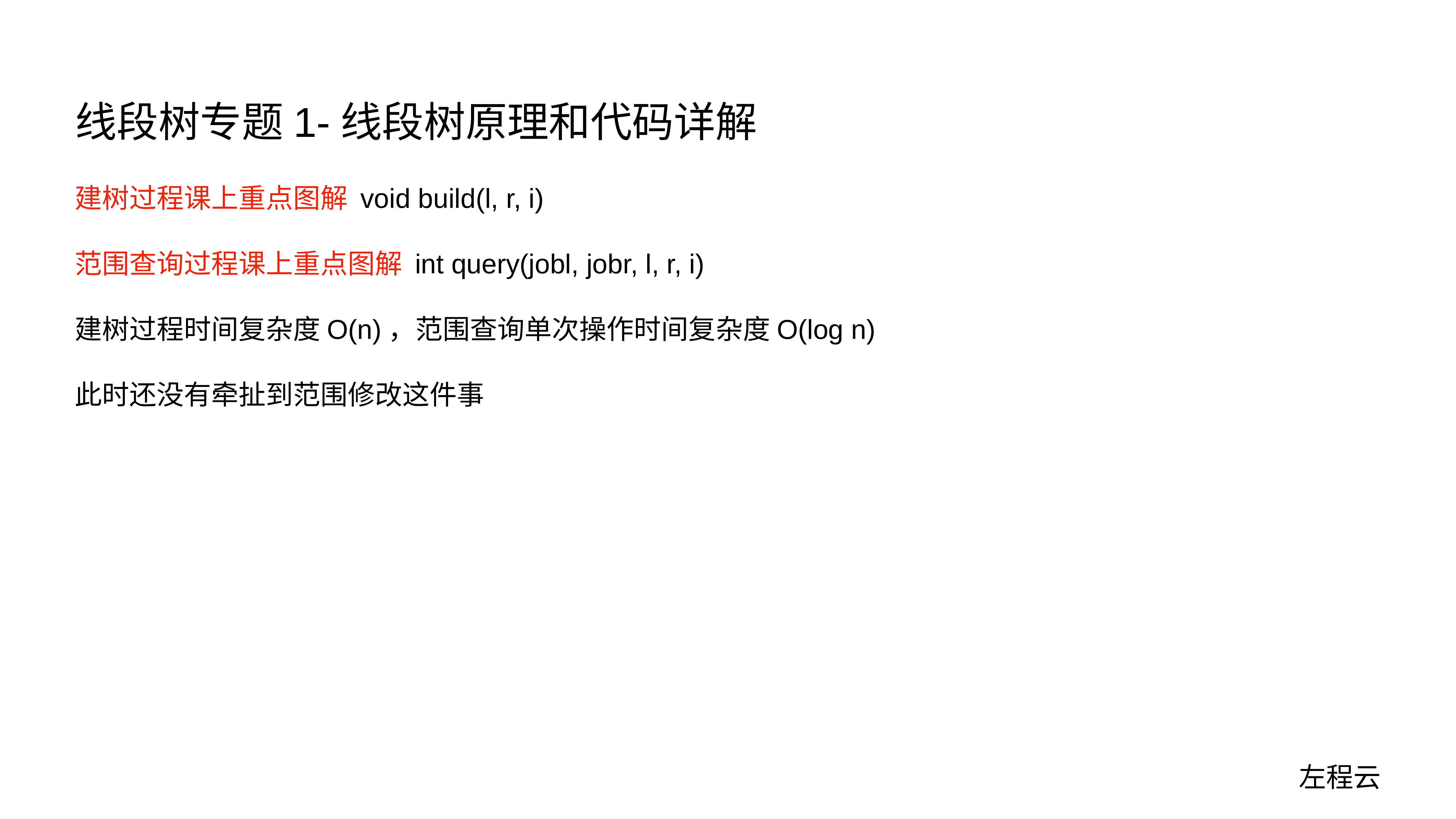

# 线段树专题1-线段树原理和代码详解
建树过程课上重点图解 void build(l, r, i)

范围查询过程课上重点图解 int query(jobl, jobr, l, r, i)

建树过程时间复杂度O(n)，范围查询单次操作时间复杂度O(log n)

此时还没有牵扯到范围修改这件事
左程云